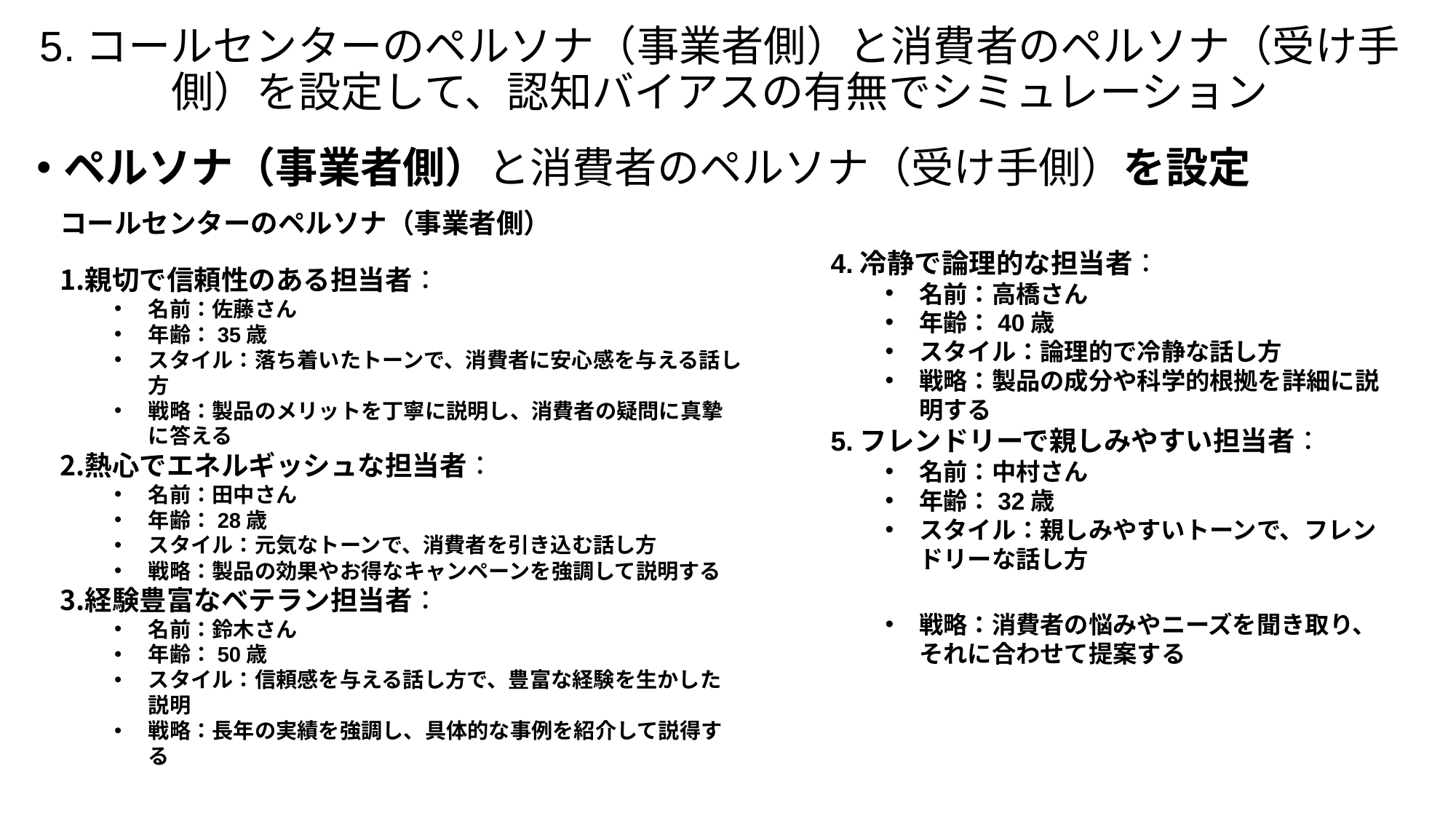

# 5.コールセンターのペルソナ（事業者側）と消費者のペルソナ（受け手側）を設定して、認知バイアスの有無でシミュレーション
ペルソナ（事業者側）と消費者のペルソナ（受け手側）を設定

コールセンターのペルソナ（事業者側）
親切で信頼性のある担当者：
名前：佐藤さん
年齢：35歳
スタイル：落ち着いたトーンで、消費者に安心感を与える話し方
戦略：製品のメリットを丁寧に説明し、消費者の疑問に真摯に答える
熱心でエネルギッシュな担当者：
名前：田中さん
年齢：28歳
スタイル：元気なトーンで、消費者を引き込む話し方
戦略：製品の効果やお得なキャンペーンを強調して説明する
経験豊富なベテラン担当者：
名前：鈴木さん
年齢：50歳
スタイル：信頼感を与える話し方で、豊富な経験を生かした説明
戦略：長年の実績を強調し、具体的な事例を紹介して説得する
4.冷静で論理的な担当者：
名前：高橋さん
年齢：40歳
スタイル：論理的で冷静な話し方
戦略：製品の成分や科学的根拠を詳細に説明する
5.フレンドリーで親しみやすい担当者：
名前：中村さん
年齢：32歳
スタイル：親しみやすいトーンで、フレンドリーな話し方
戦略：消費者の悩みやニーズを聞き取り、それに合わせて提案する